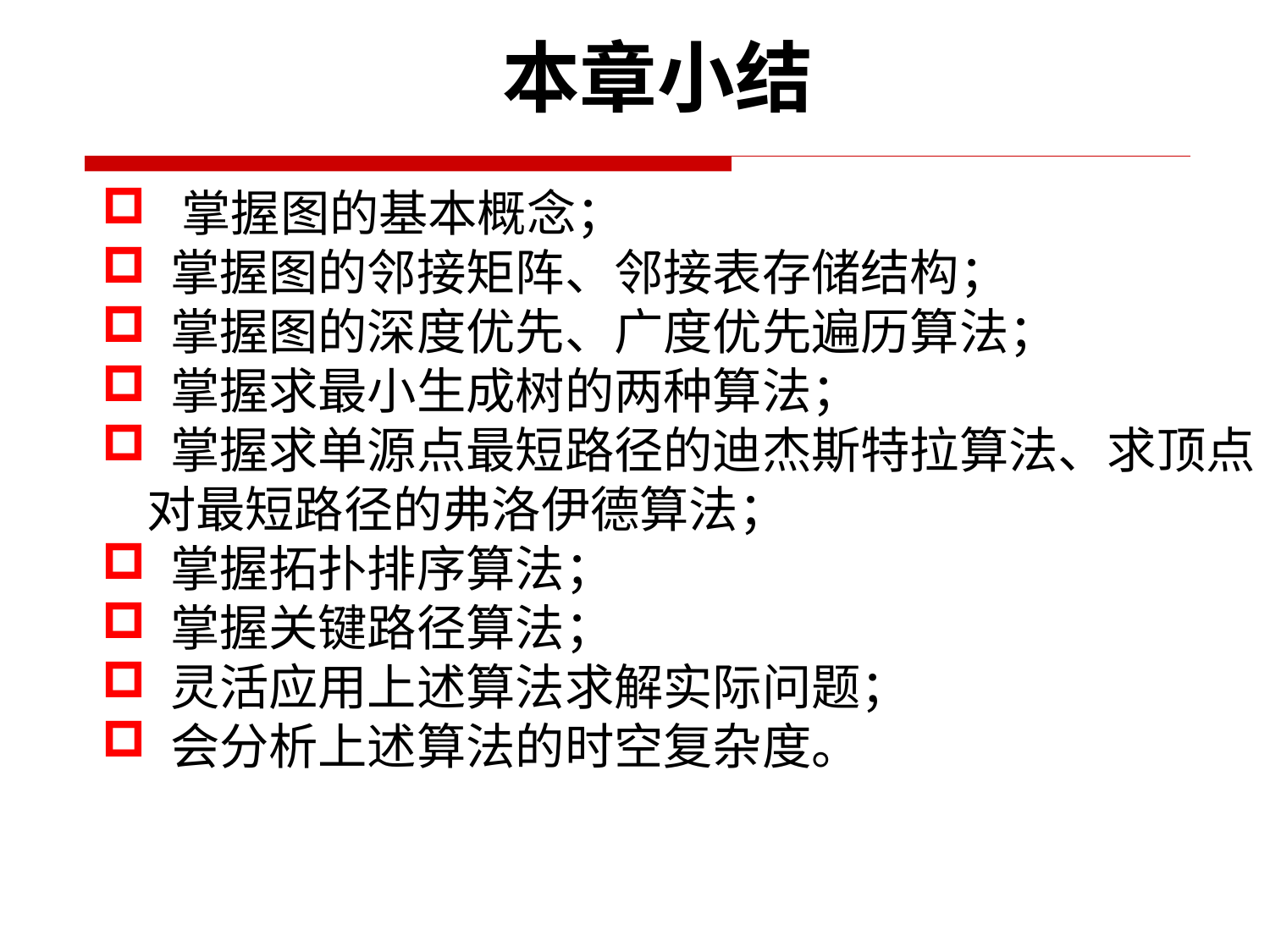

本章小结

  掌握图的基本概念；
 掌握图的邻接矩阵、邻接表存储结构；
 掌握图的深度优先、广度优先遍历算法；
 掌握求最小生成树的两种算法；
 掌握求单源点最短路径的迪杰斯特拉算法、求顶点
   对最短路径的弗洛伊德算法；
 掌握拓扑排序算法；
 掌握关键路径算法；
 灵活应用上述算法求解实际问题；
 会分析上述算法的时空复杂度。